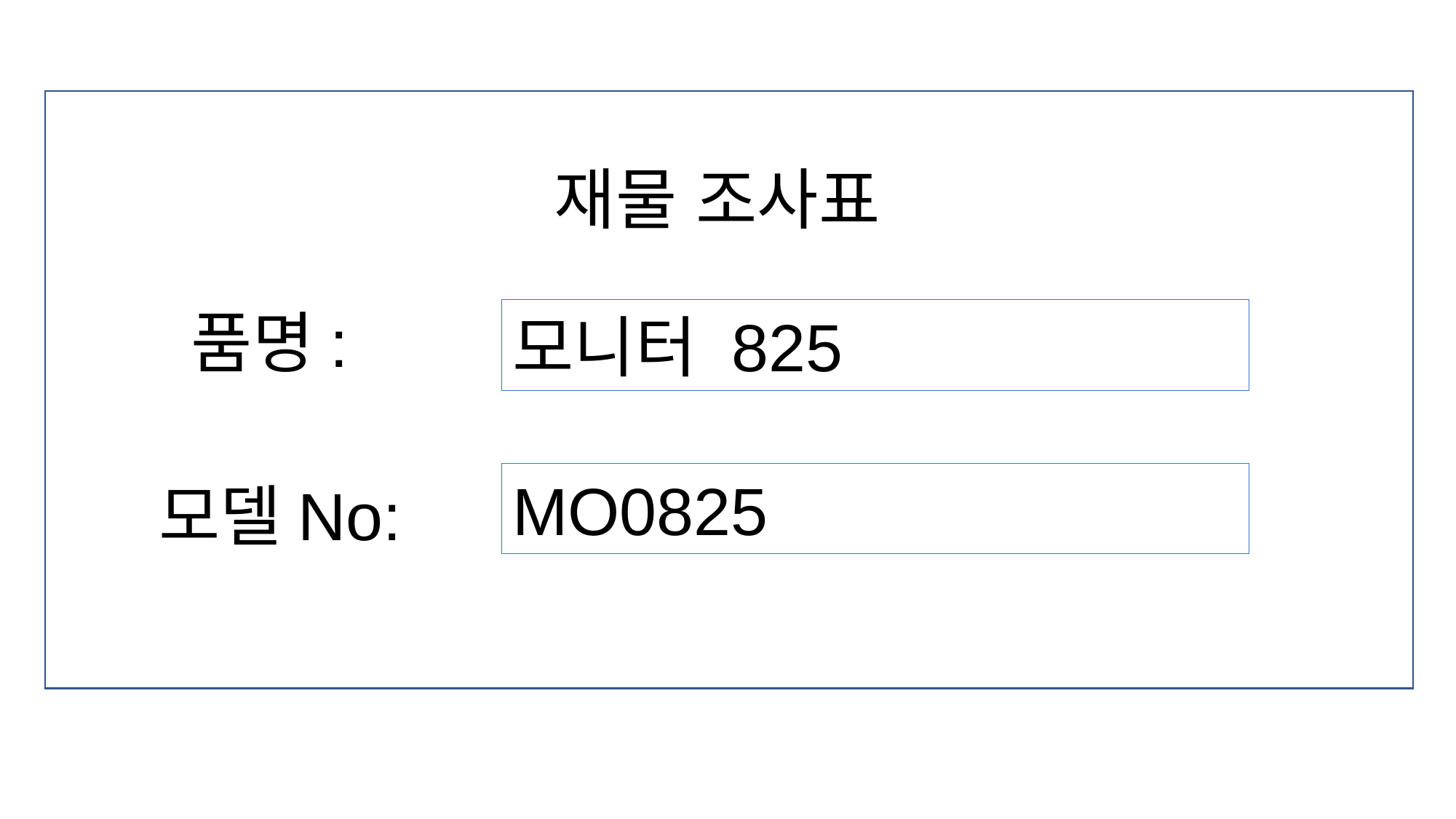

재물 조사표
품명:
모니터 825
MO0825
모델No: